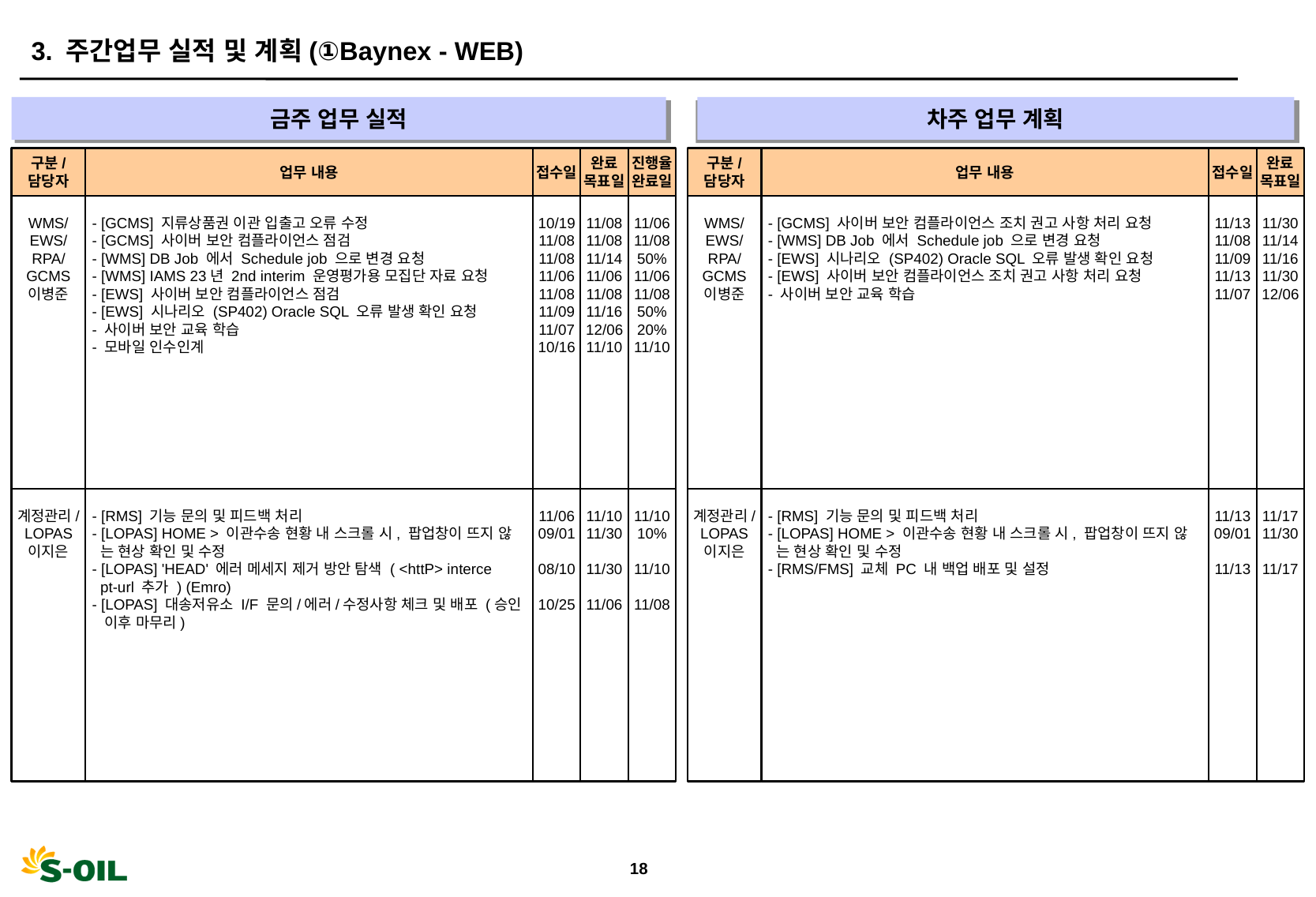

3. 주간업무 실적 및 계획(①Baynex - WEB)
금주 업무 실적
차주 업무 계획
" "
" "
구분/
담당자
업무 내용
접수일
완료
목표일
진행율
완료일
구분/
담당자
업무 내용
접수일
완료
목표일
WMS/
EWS/
RPA/
GCMS
이병준

- [GCMS] 지류상품권 이관 입출고 오류 수정
- [GCMS] 사이버 보안 컴플라이언스 점검
- [WMS] DB Job 에서 Schedule job 으로 변경 요청
- [WMS] IAMS 23년 2nd interim 운영평가용 모집단 자료 요청
- [EWS] 사이버 보안 컴플라이언스 점검
- [EWS] 시나리오 (SP402) Oracle SQL 오류 발생 확인 요청
- 사이버 보안 교육 학습
- 모바일 인수인계
10/19
11/08
11/08
11/06
11/08
11/09
11/07
10/16
11/08
11/08
11/14
11/06
11/08
11/16
12/06
11/10
11/06
11/08
50%
11/06
11/08
50%
20%
11/10
WMS/
EWS/
RPA/
GCMS
이병준

- [GCMS] 사이버 보안 컴플라이언스 조치 권고 사항 처리 요청
- [WMS] DB Job 에서 Schedule job 으로 변경 요청
- [EWS] 시나리오 (SP402) Oracle SQL 오류 발생 확인 요청
- [EWS] 사이버 보안 컴플라이언스 조치 권고 사항 처리 요청
- 사이버 보안 교육 학습
11/13
11/08
11/09
11/13
11/07
11/30
11/14
11/16
11/30
12/06
계정관리/
LOPAS
이지은

- [RMS] 기능 문의 및 피드백 처리
- [LOPAS] HOME > 이관수송 현황 내 스크롤 시, 팝업창이 뜨지 않
  는 현상 확인 및 수정
- [LOPAS] 'HEAD' 에러 메세지 제거 방안 탐색 ( <httP> interce
  pt-url 추가 ) (Emro)
- [LOPAS] 대송저유소 I/F 문의/에러/수정사항 체크 및 배포 (승인
   이후 마무리)
11/06
09/01
08/10
10/25
11/10
11/30
11/30
11/06
11/10
10%
11/10
11/08
계정관리/
LOPAS
이지은

- [RMS] 기능 문의 및 피드백 처리
- [LOPAS] HOME > 이관수송 현황 내 스크롤 시, 팝업창이 뜨지 않
  는 현상 확인 및 수정
- [RMS/FMS] 교체 PC 내 백업 배포 및 설정
11/13
09/01
11/13
11/17
11/30
11/17